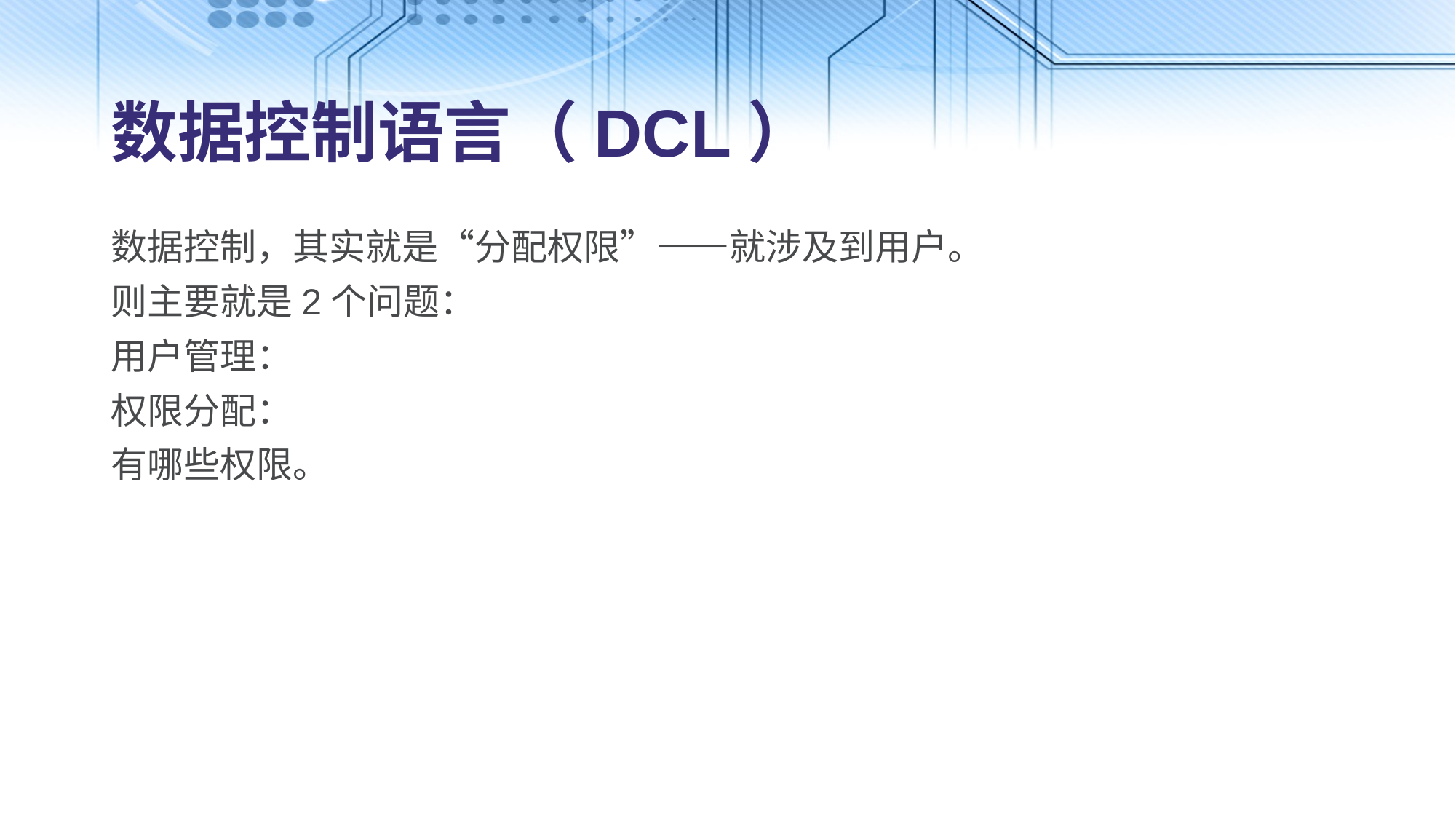

# 数据控制语言（DCL）
数据控制，其实就是“分配权限”——就涉及到用户。
则主要就是2个问题：
用户管理：
权限分配：
有哪些权限。